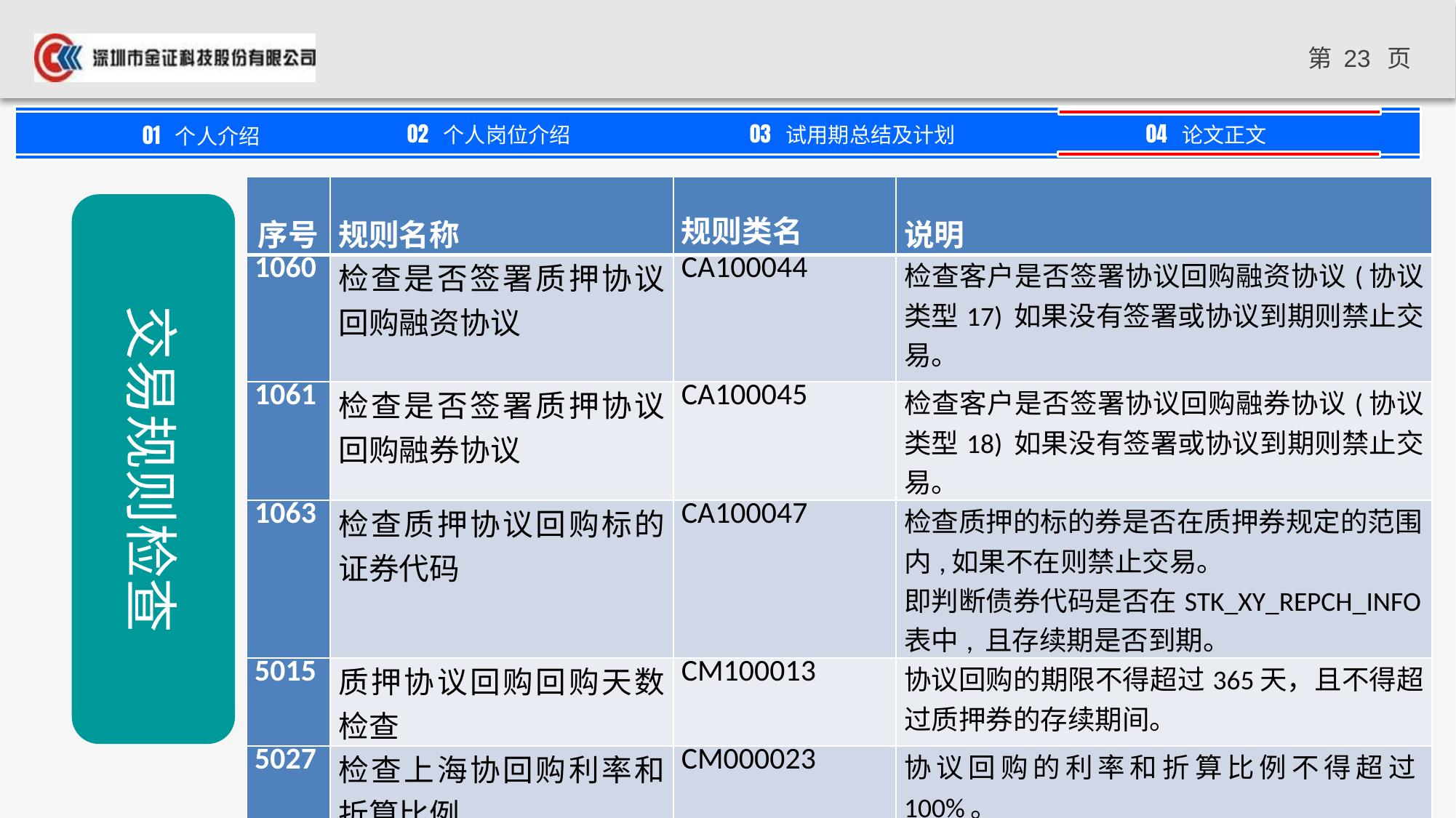

| 序号 | 规则名称 | 规则类名 | 说明 |
| --- | --- | --- | --- |
| 1060 | 检查是否签署质押协议回购融资协议 | CA100044 | 检查客户是否签署协议回购融资协议(协议类型17) 如果没有签署或协议到期则禁止交易。 |
| 1061 | 检查是否签署质押协议回购融券协议 | CA100045 | 检查客户是否签署协议回购融券协议(协议类型18) 如果没有签署或协议到期则禁止交易。 |
| 1063 | 检查质押协议回购标的证券代码 | CA100047 | 检查质押的标的券是否在质押券规定的范围内,如果不在则禁止交易。 即判断债券代码是否在STK\_XY\_REPCH\_INFO表中, 且存续期是否到期。 |
| 5015 | 质押协议回购回购天数检查 | CM100013 | 协议回购的期限不得超过365天，且不得超过质押券的存续期间。 |
| 5027 | 检查上海协回购利率和折算比例 | CM000023 | 协议回购的利率和折算比例不得超过100%。 |

交易规则检查